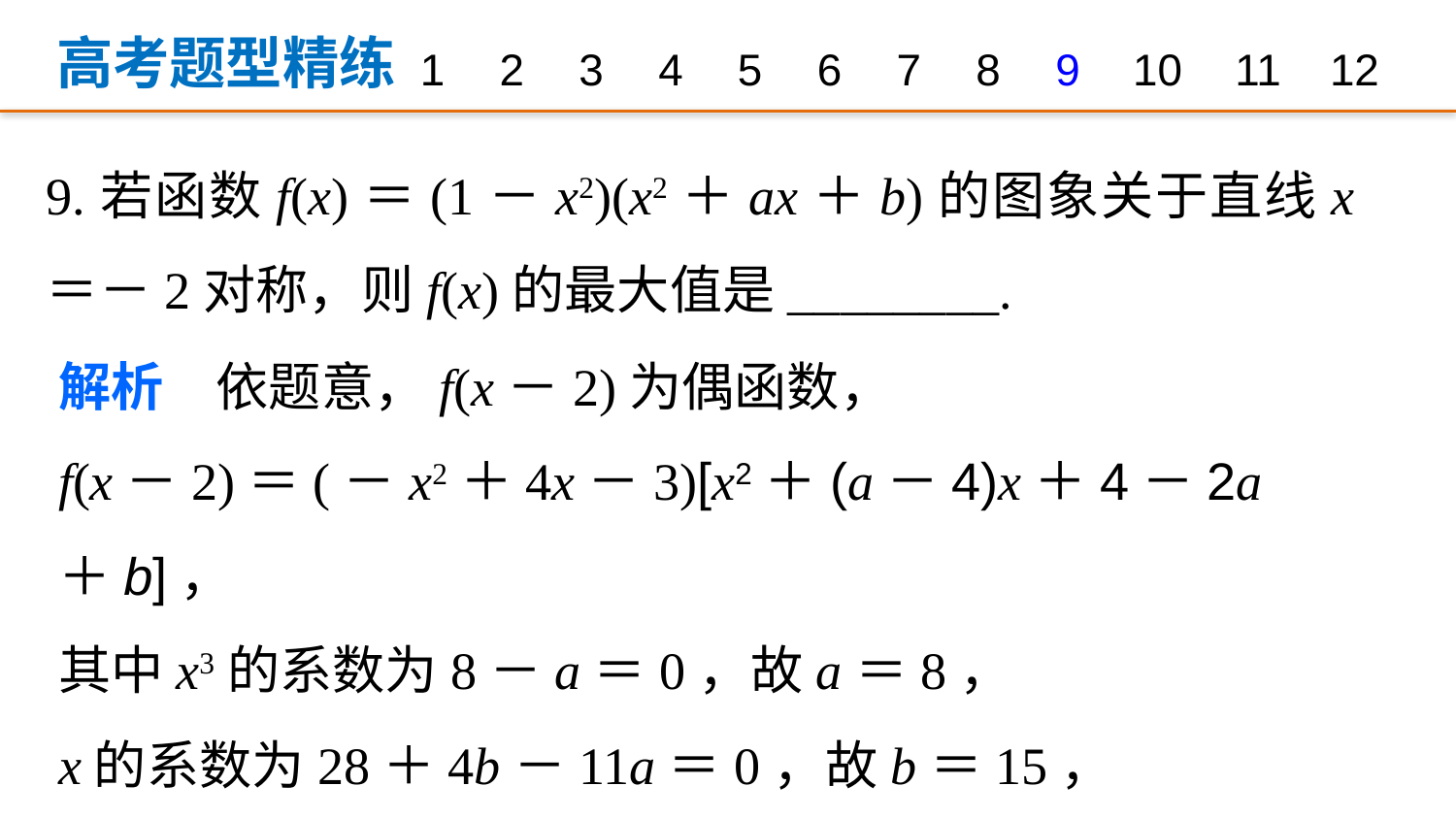

高考题型精练
1
2
3
4
5
6
7
8
9
12
10
11
9.若函数f(x)＝(1－x2)(x2＋ax＋b)的图象关于直线x＝－2对称，则f(x)的最大值是________.
解析　依题意，f(x－2)为偶函数，
f(x－2)＝(－x2＋4x－3)[x2＋(a－4)x＋4－2a＋b]，
其中x3的系数为8－a＝0，故a＝8，
x的系数为28＋4b－11a＝0，故b＝15，
令f′(x)＝0，得x3＋6x2＋7x－2＝0，